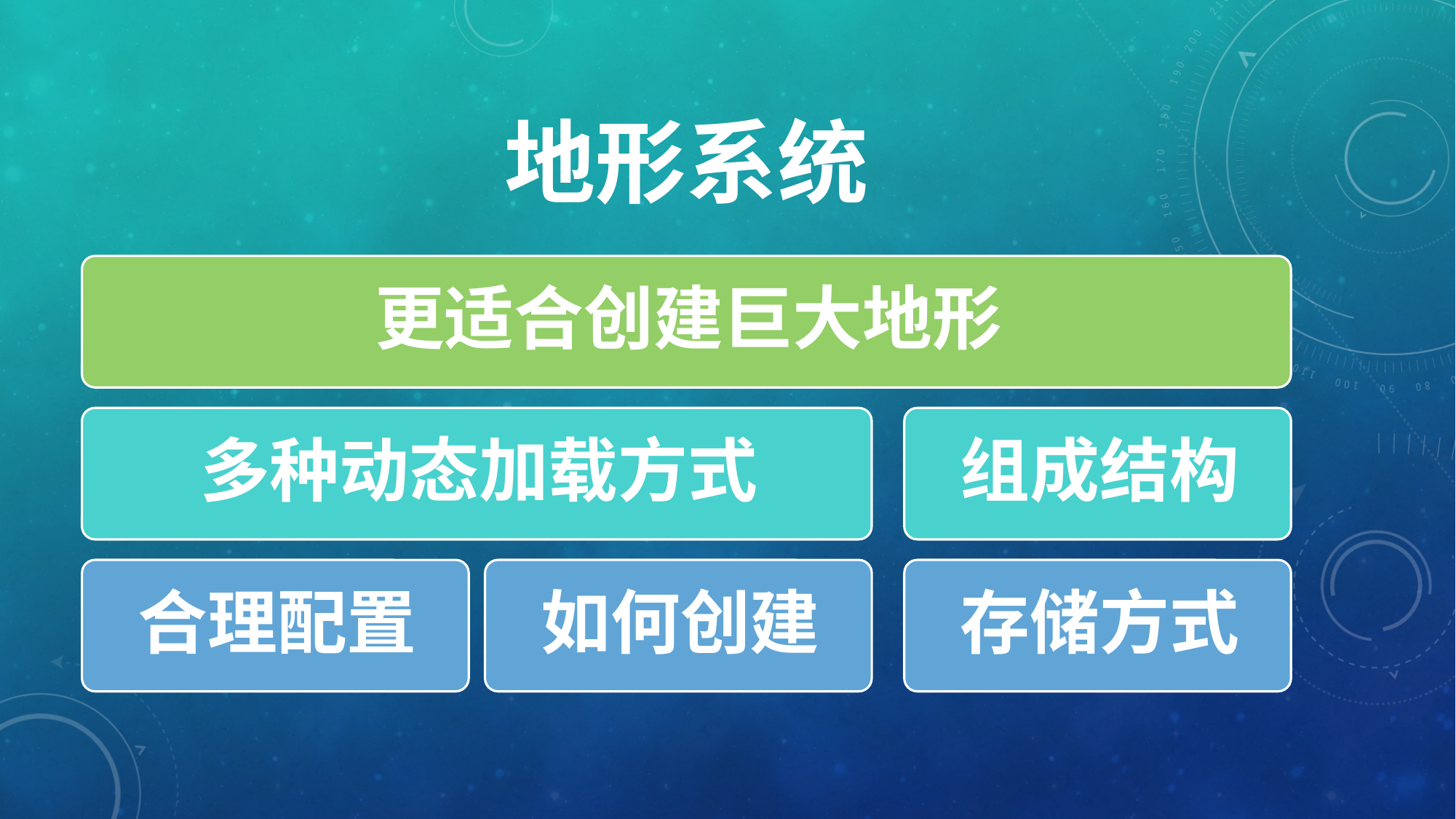

# 地形系统
更适合创建巨大地形
多种动态加载方式
合理配置
如何创建
组成结构
存储方式